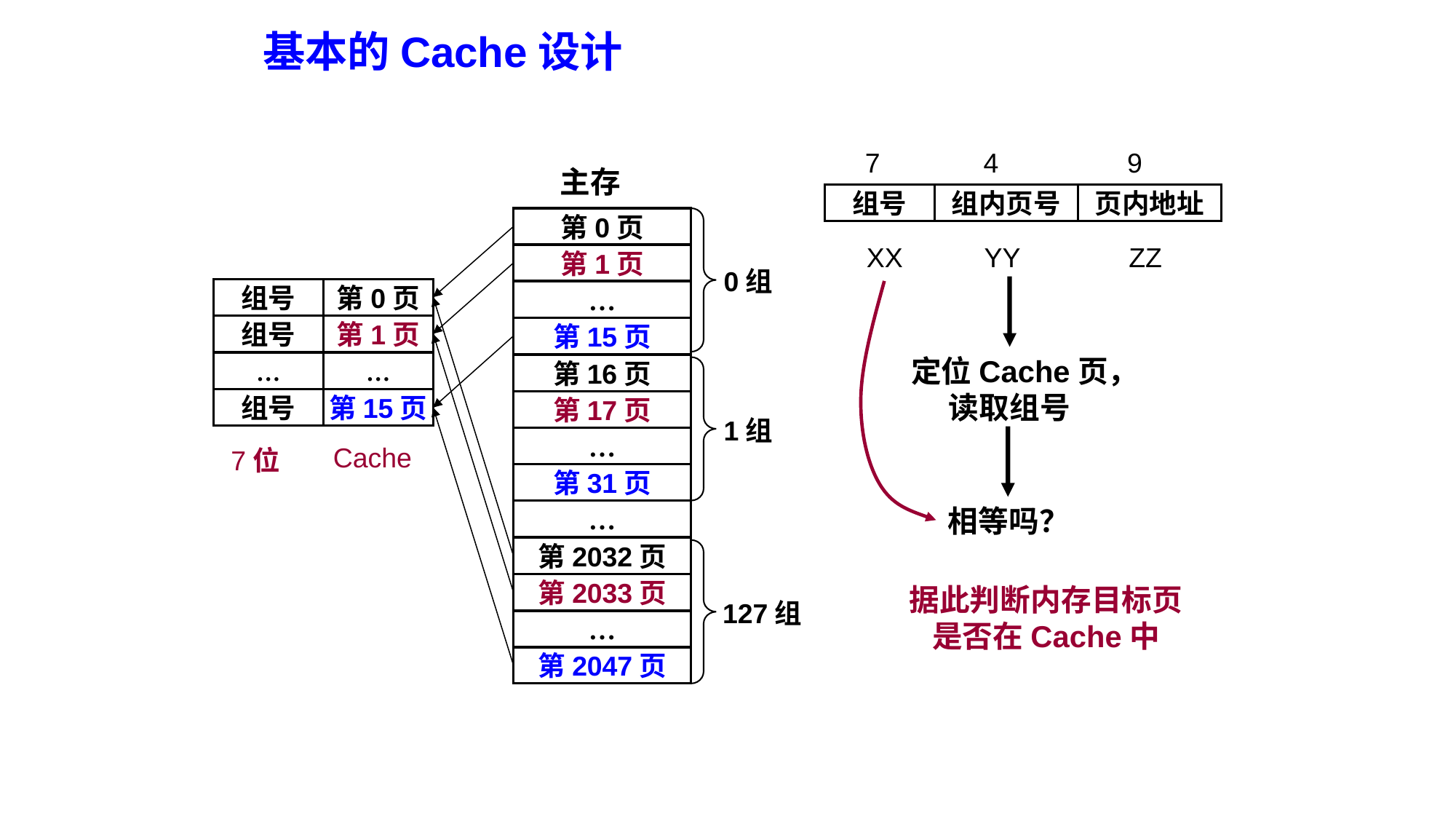

基本的Cache设计
7
4
9
主存
组号
组内页号
页内地址
第0页
第1页
…
第15页

XX
YY
ZZ
0组

组号
第0页

组号
第1页
定位Cache页，读取组号
…
…
第16页
第17页
…
第31页

组号
第15页
1组

Cache
7位
相等吗？
…
第2032页
第2033页
…
第2047页

据此判断内存目标页是否在Cache中
127组